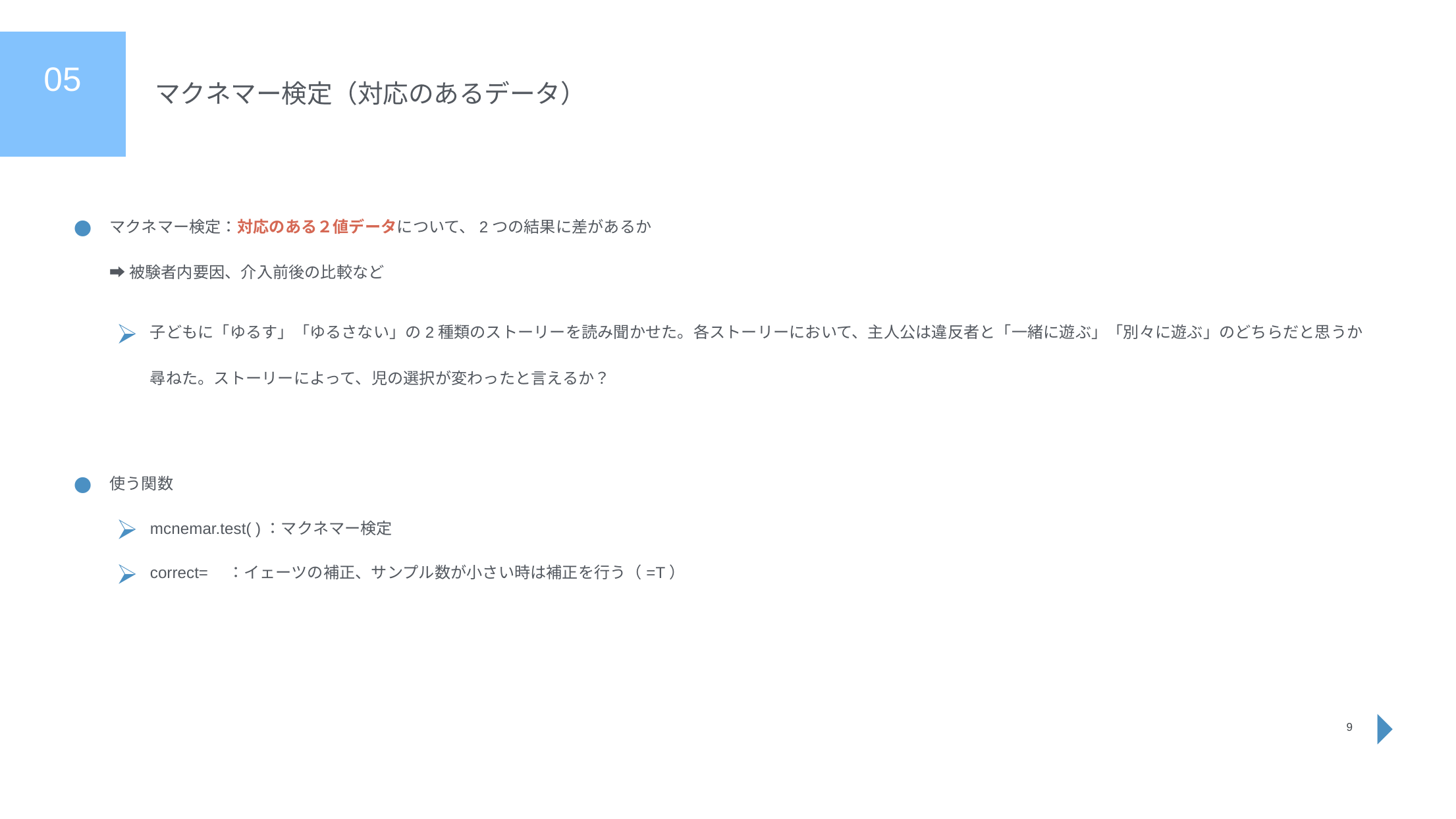

05
マクネマー検定（対応のあるデータ）
マクネマー検定：対応のある２値データについて、2つの結果に差があるか
➡︎ 被験者内要因、介入前後の比較など
子どもに「ゆるす」「ゆるさない」の2種類のストーリーを読み聞かせた。各ストーリーにおいて、主人公は違反者と「一緒に遊ぶ」「別々に遊ぶ」のどちらだと思うか尋ねた。ストーリーによって、児の選択が変わったと言えるか？
使う関数
mcnemar.test( )：マクネマー検定
correct=　：イェーツの補正、サンプル数が小さい時は補正を行う（=T）

9